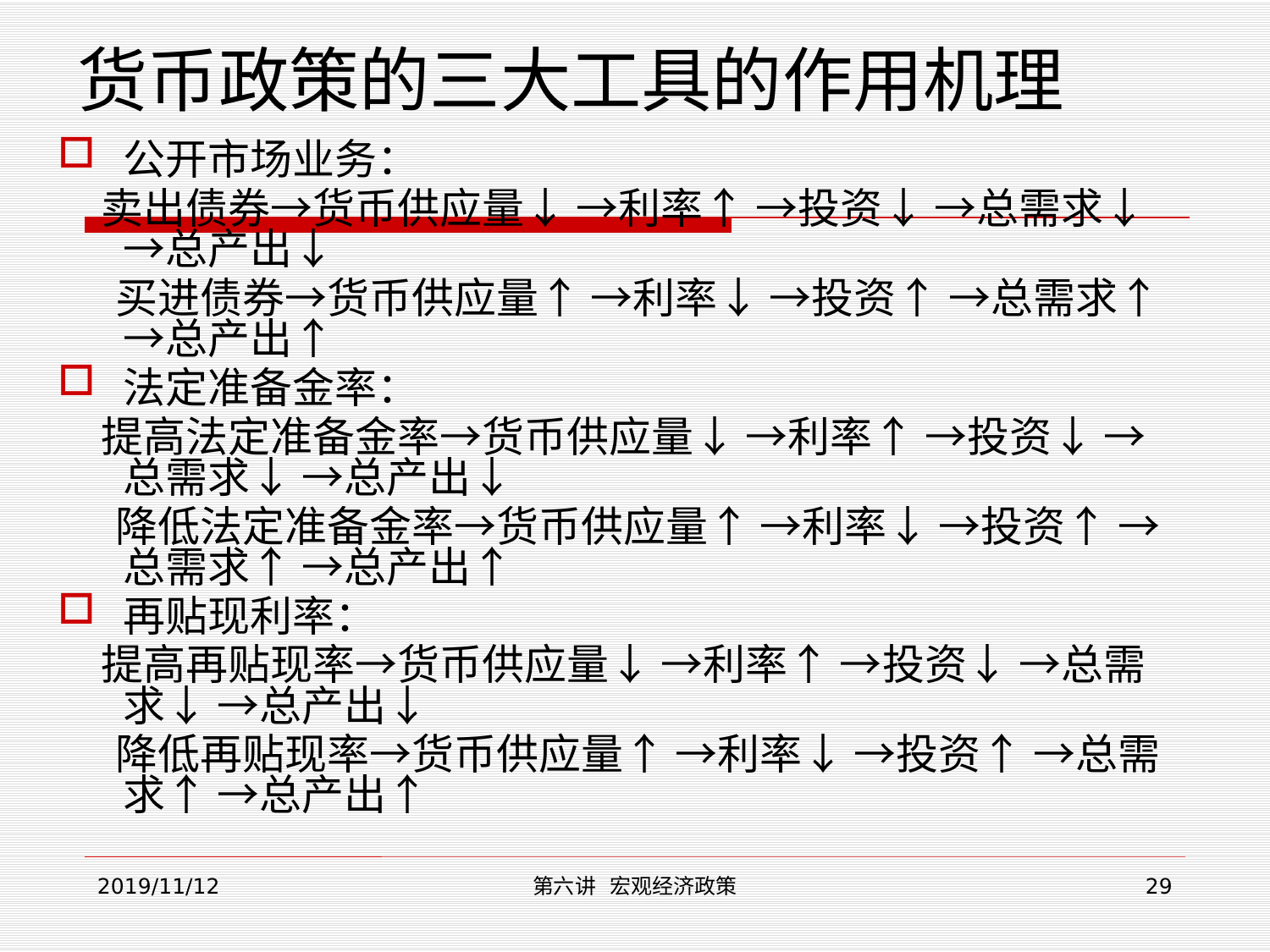

# 货币政策的三大工具的作用机理
公开市场业务：
     卖出债券→货币供应量↓ →利率↑ →投资↓ →总需求↓ →总产出↓
     买进债券→货币供应量↑ →利率↓ →投资↑ →总需求↑ →总产出↑
法定准备金率：
     提高法定准备金率→货币供应量↓ →利率↑ →投资↓ →总需求↓ →总产出↓
     降低法定准备金率→货币供应量↑ →利率↓ →投资↑ →总需求↑ →总产出↑
再贴现利率：
     提高再贴现率→货币供应量↓ →利率↑ →投资↓ →总需求↓ →总产出↓
     降低再贴现率→货币供应量↑ →利率↓ →投资↑ →总需求↑ →总产出↑

2019/11/12
第六讲   宏观经济政策
29